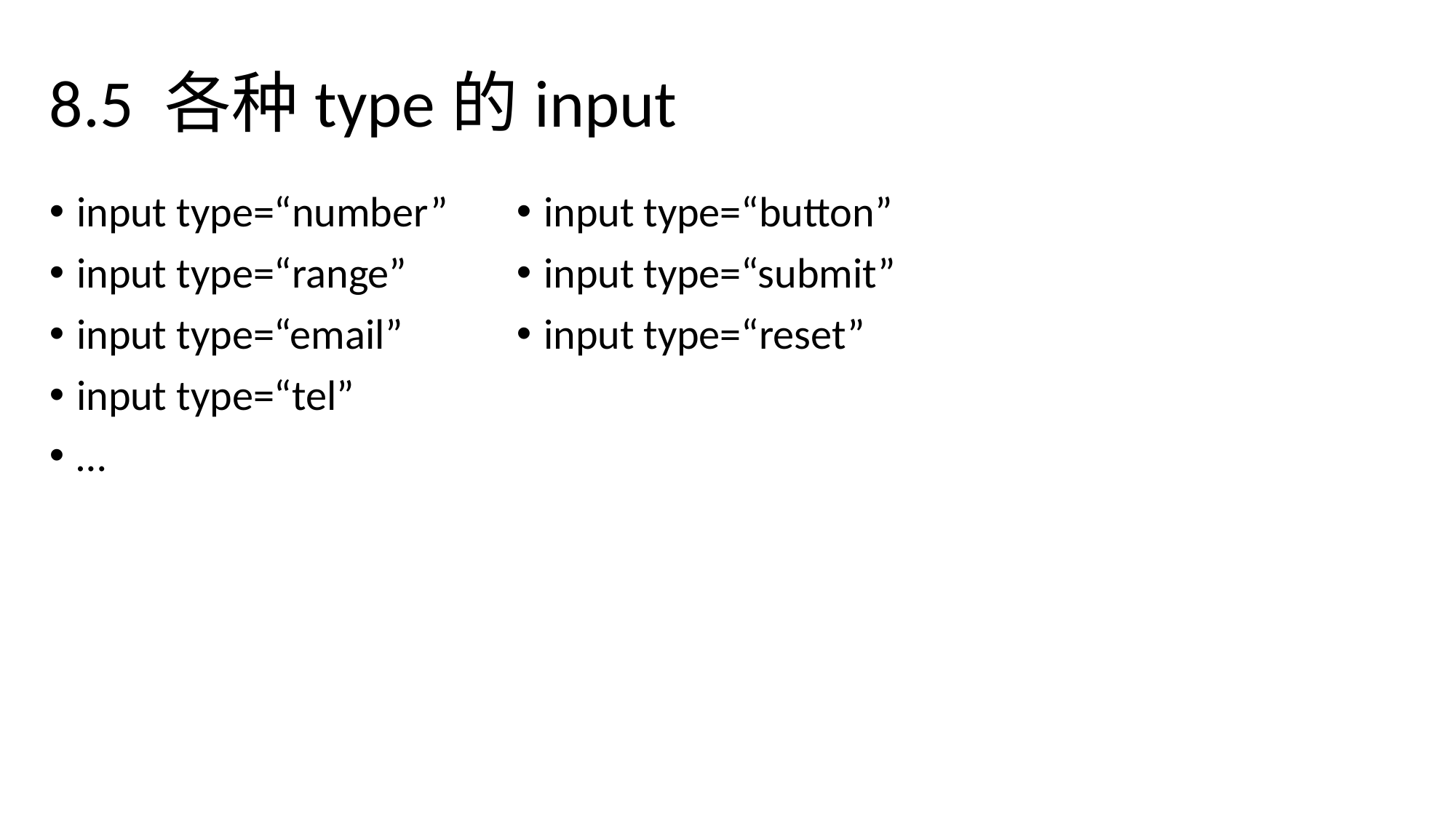

# 8.5 各种type的input
input type=“number”
input type=“range”
input type=“email”
input type=“tel”
…

input type=“button”
input type=“submit”
input type=“reset”